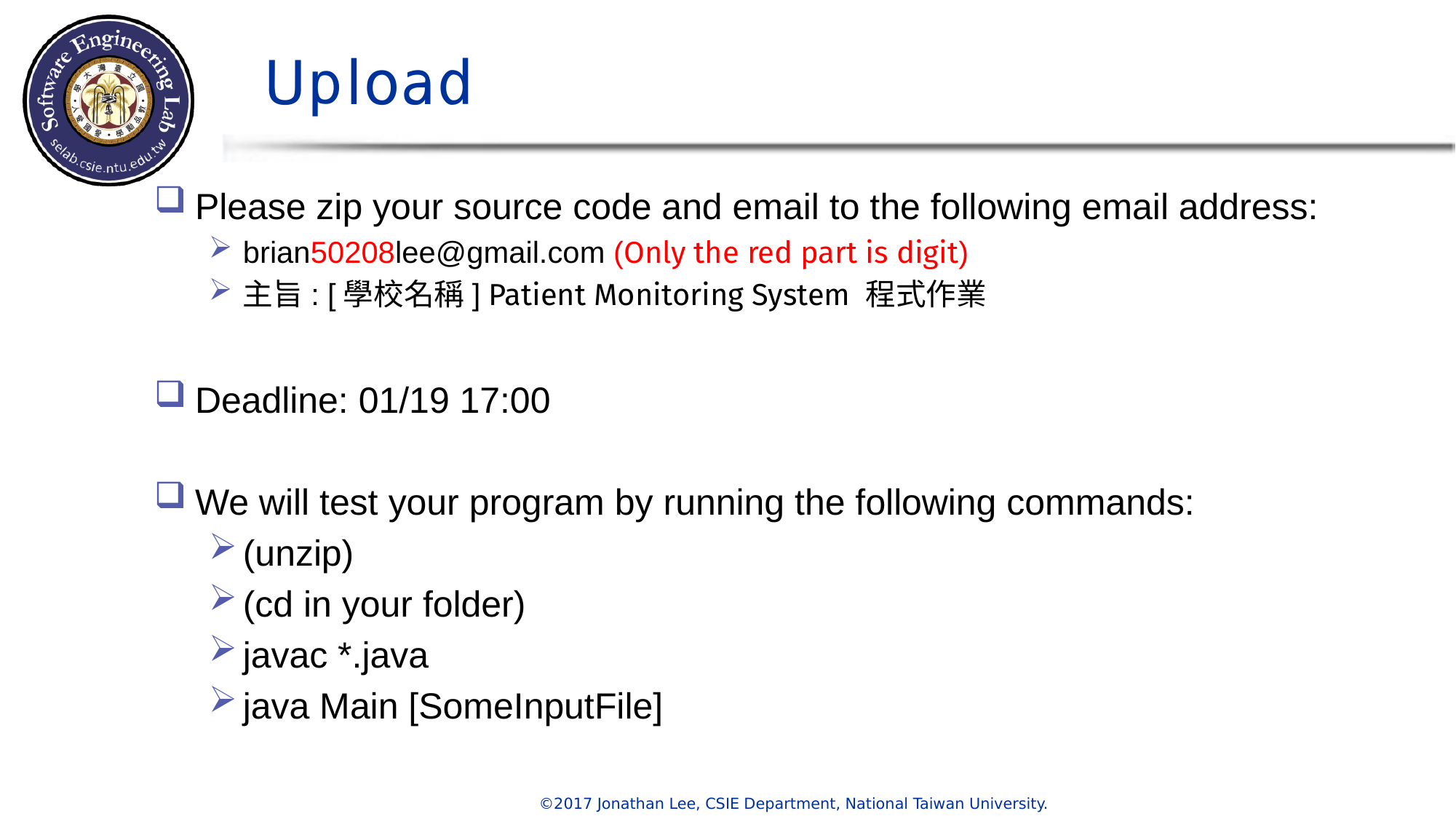

# Upload
Please zip your source code and email to the following email address:
brian50208lee@gmail.com (Only the red part is digit)
主旨: [學校名稱] Patient Monitoring System 程式作業

Deadline: 01/19 17:00

We will test your program by running the following commands:
(unzip)
(cd in your folder)
javac *.java
java Main [SomeInputFile]